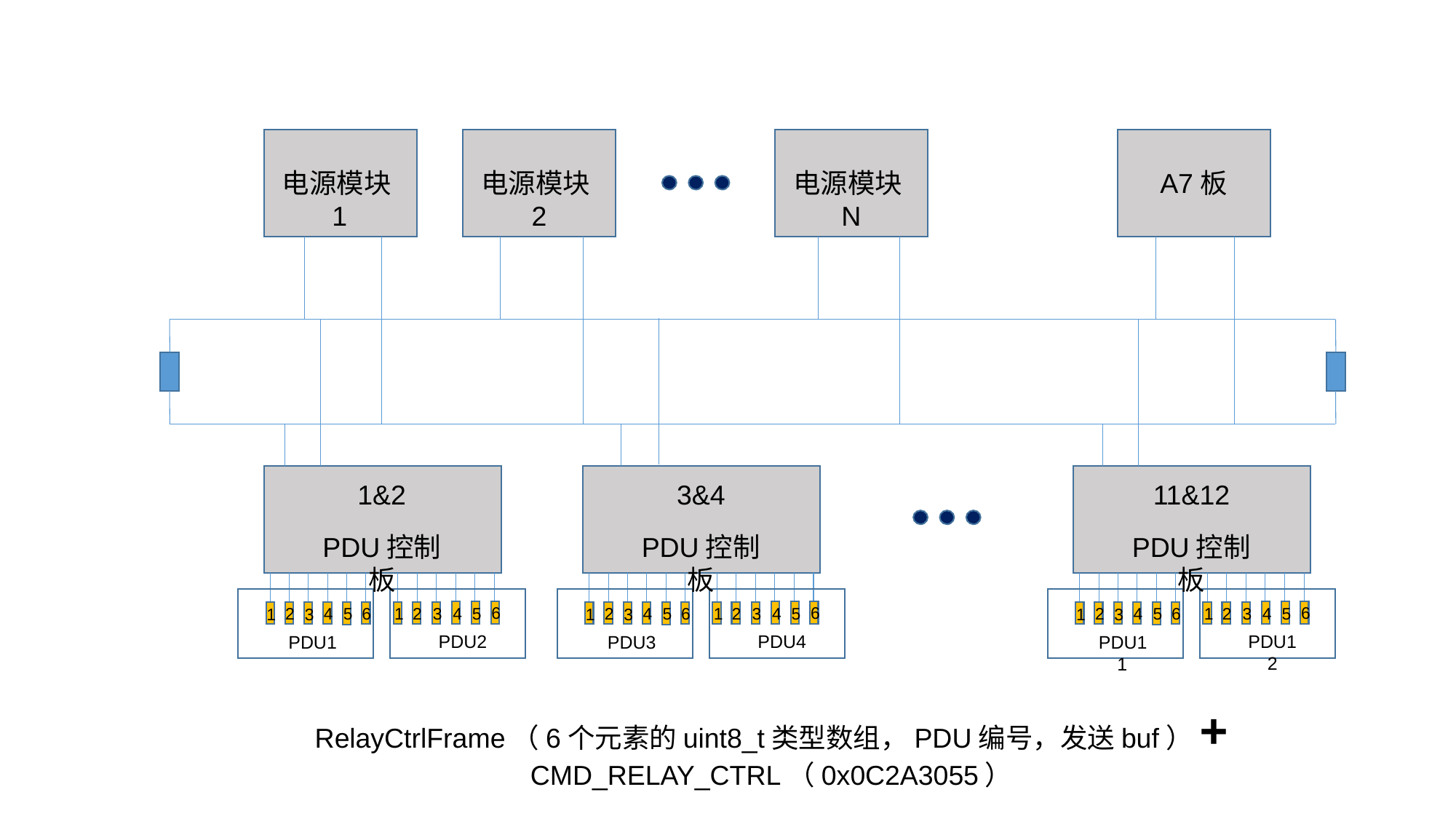

电源模块1
电源模块2
电源模块N
A7板

1&2
3&4
11&12

PDU控制板
PDU控制板
PDU控制板

6
6
6
3
4
5
3
4
5
3
4
5
6
6
6
2
2
2
2
4
2
4
2
4
5
1
5
1
5
1
1
3
1
3
1
3

PDU2
PDU4
PDU12
PDU1
PDU3
PDU11
RelayCtrlFrame（6个元素的uint8_t类型数组，PDU编号，发送buf）+ CMD_RELAY_CTRL（0x0C2A3055）